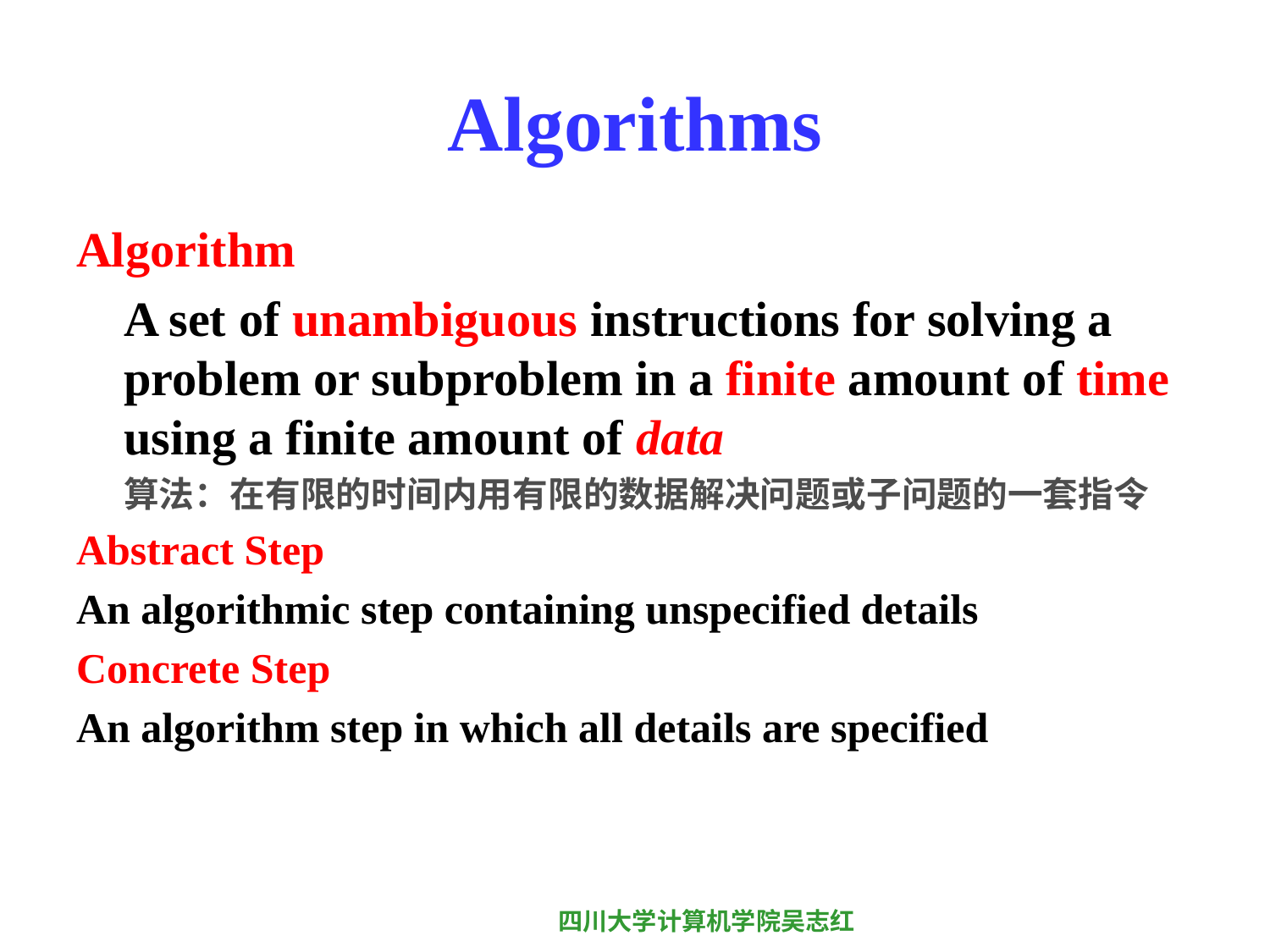

# Algorithms
Algorithm
A set of unambiguous instructions for solving a problem or subproblem in a finite amount of time using a finite amount of data
算法：在有限的时间内用有限的数据解决问题或子问题的一套指令
Abstract Step
An algorithmic step containing unspecified details
Concrete Step
An algorithm step in which all details are specified

四川大学计算机学院吴志红
25